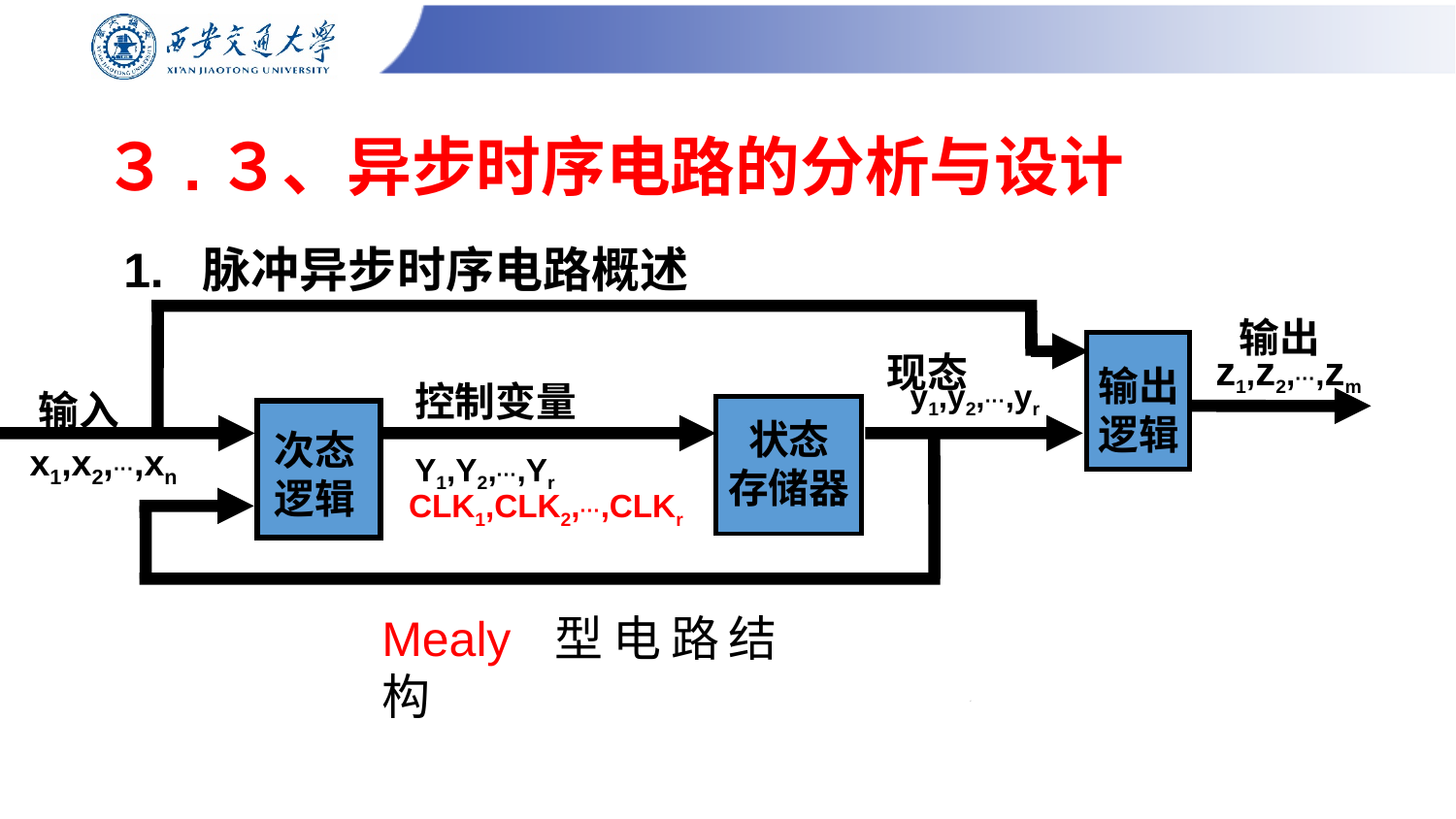

３.３、异步时序电路的分析与设计
1.  脉冲异步时序电路概述
输出

z1,z2,···,zm
现态

输出
逻辑
y1,y2,···,yr
控制变量

输入

状态
存储器
次态
逻辑
x1,x2,···,xn

Y1,Y2,···,Yr
CLK1,CLK2,···,CLKr

Mealy 型电路结构